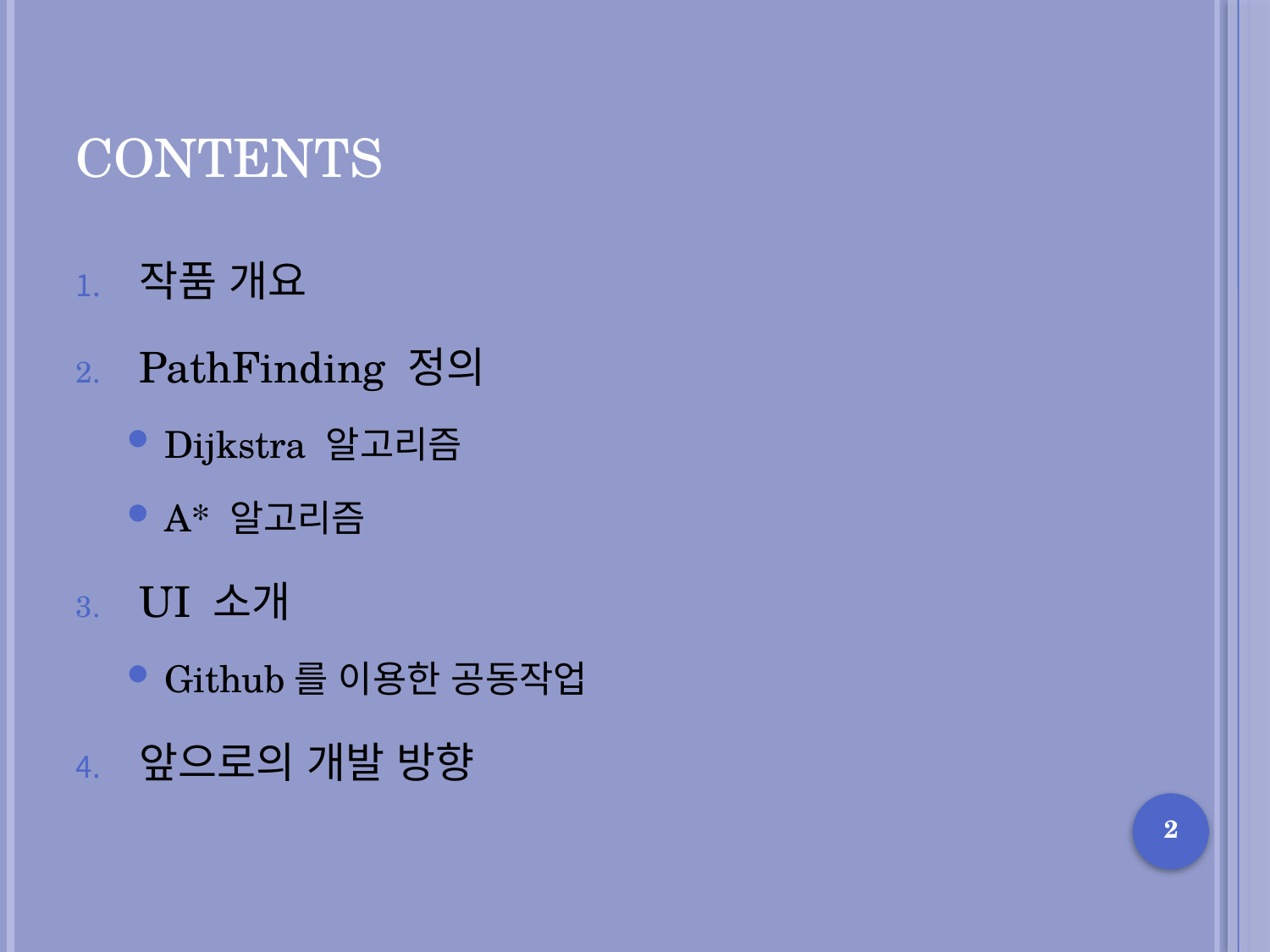

# Contents
작품 개요
PathFinding 정의
Dijkstra 알고리즘
A* 알고리즘
UI 소개
Github를 이용한 공동작업
앞으로의 개발 방향

2